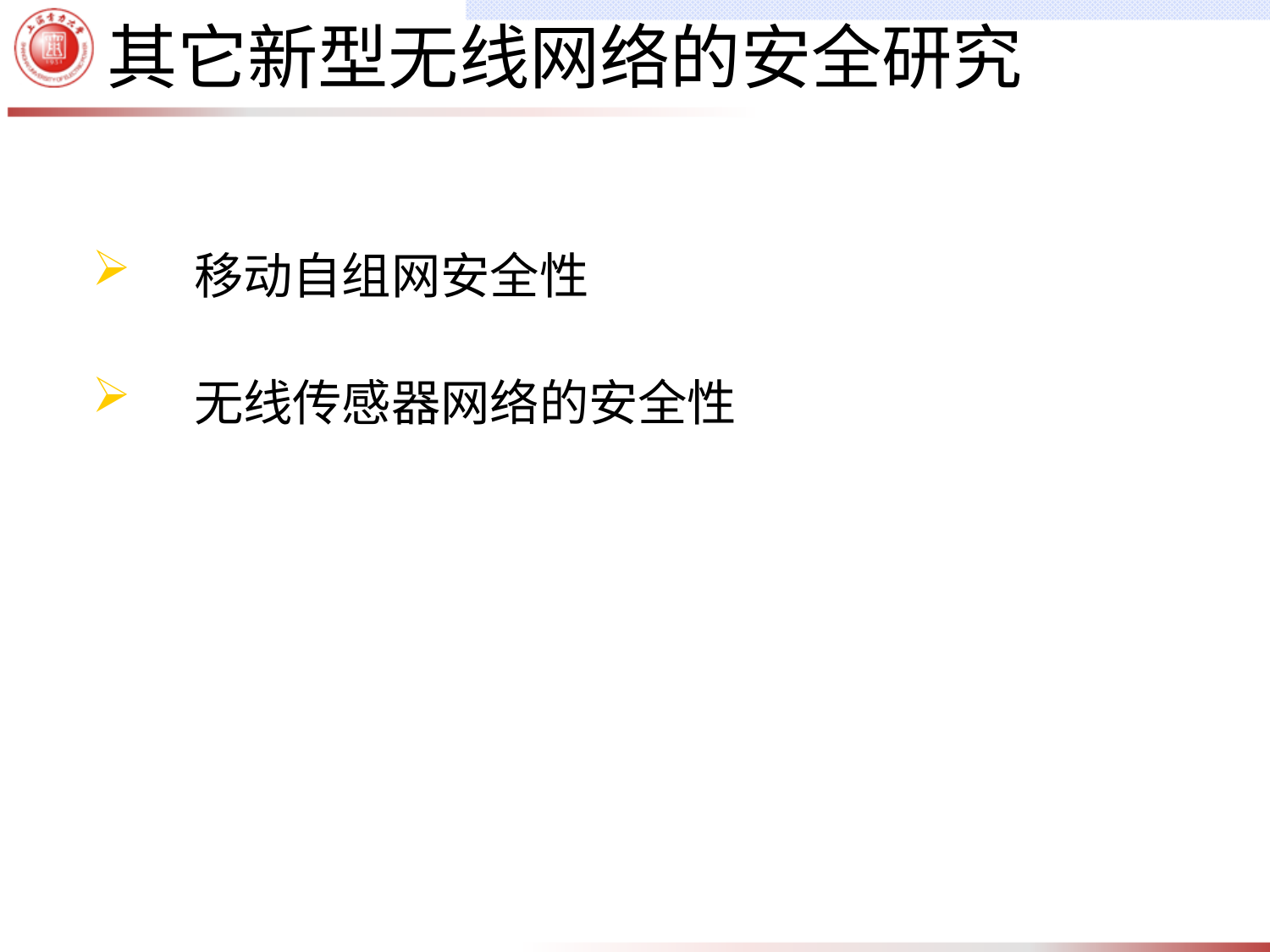

其它新型无线网络的安全研究
 移动自组网安全性

 无线传感器网络的安全性